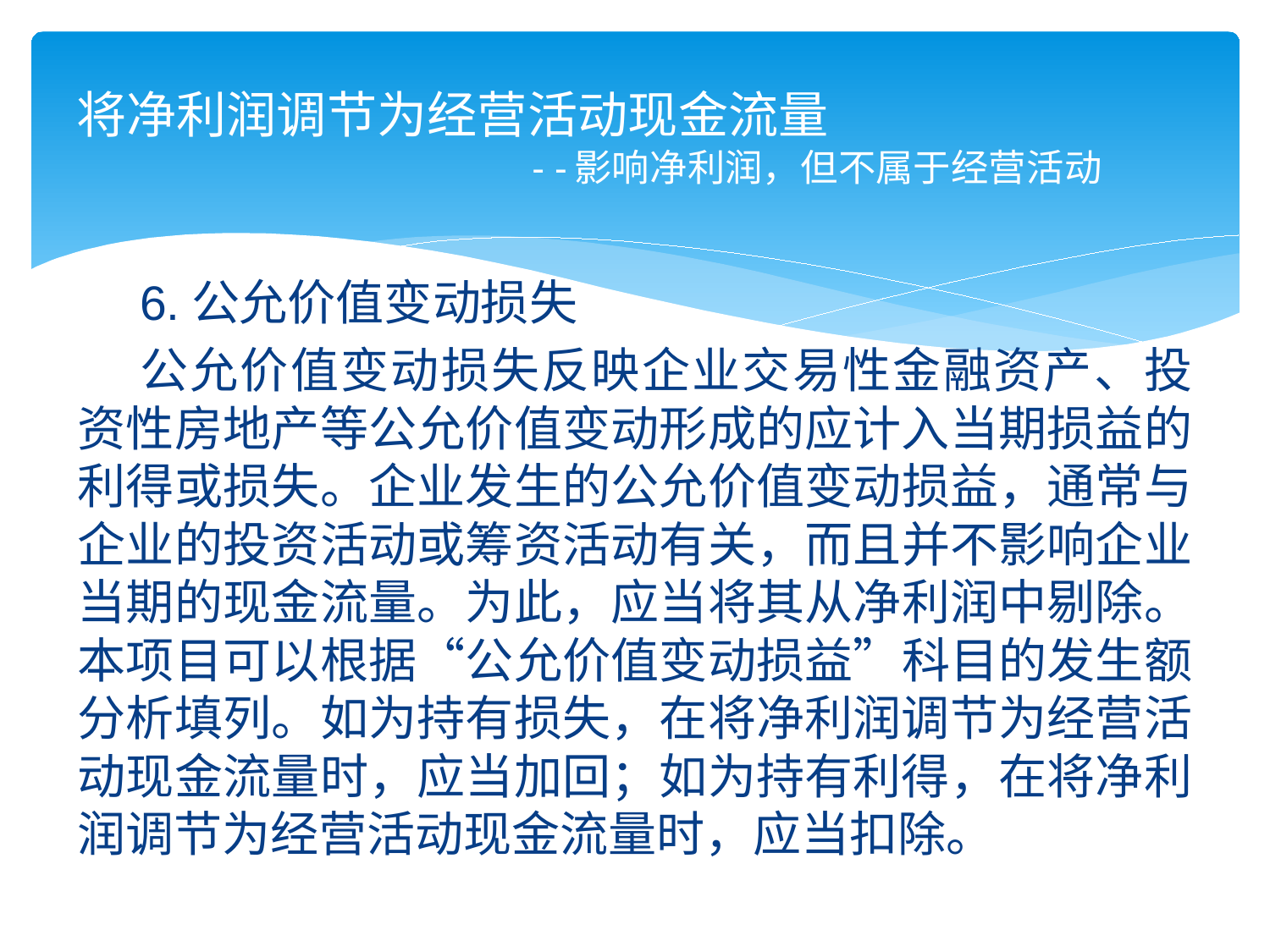

# 将净利润调节为经营活动现金流量 - -影响净利润，但不属于经营活动
6.公允价值变动损失
公允价值变动损失反映企业交易性金融资产、投资性房地产等公允价值变动形成的应计入当期损益的利得或损失。企业发生的公允价值变动损益，通常与企业的投资活动或筹资活动有关，而且并不影响企业当期的现金流量。为此，应当将其从净利润中剔除。本项目可以根据“公允价值变动损益”科目的发生额分析填列。如为持有损失，在将净利润调节为经营活动现金流量时，应当加回；如为持有利得，在将净利润调节为经营活动现金流量时，应当扣除。